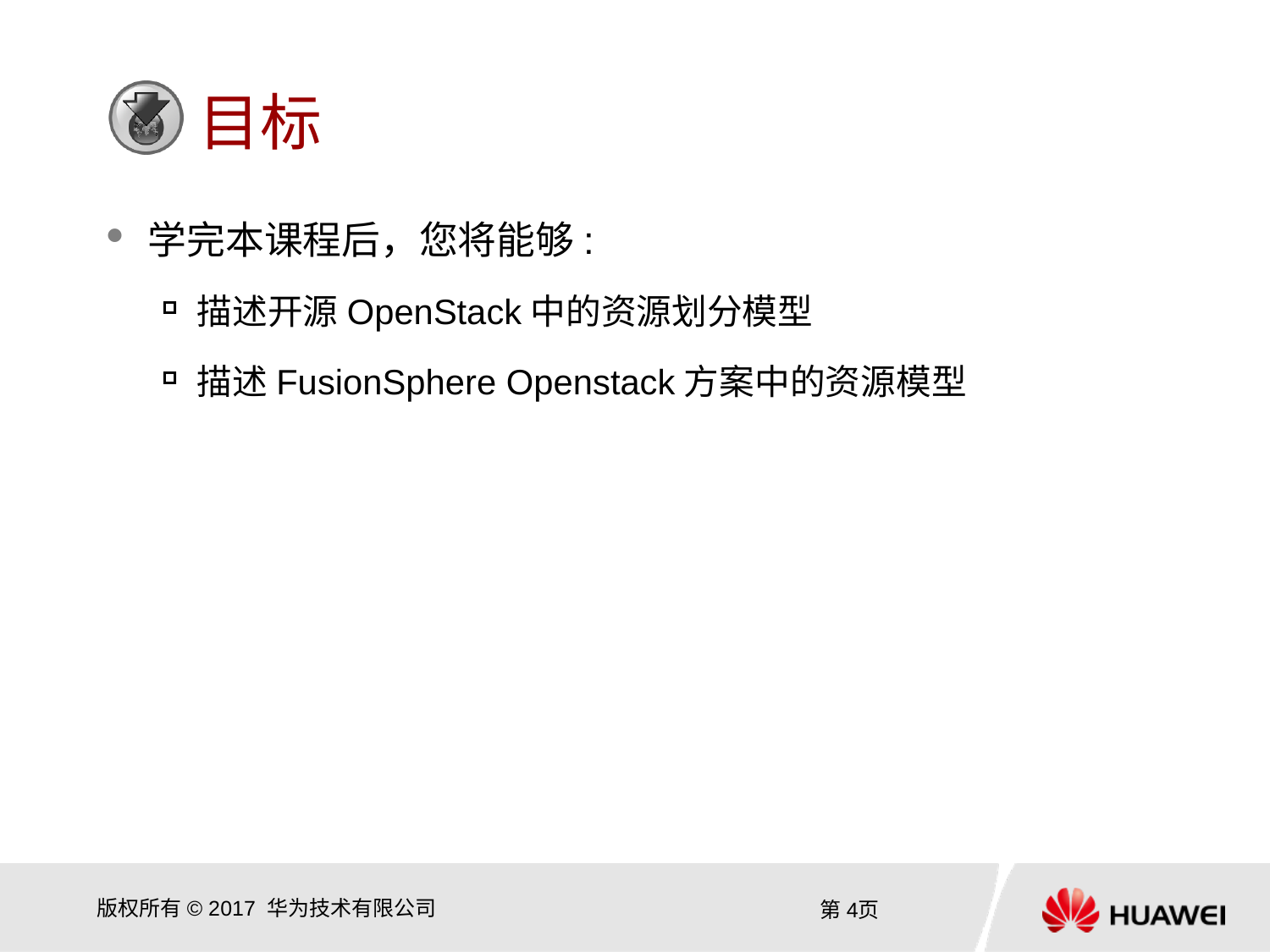

学完本课程后，您将能够:
描述开源OpenStack中的资源划分模型
描述FusionSphere Openstack方案中的资源模型